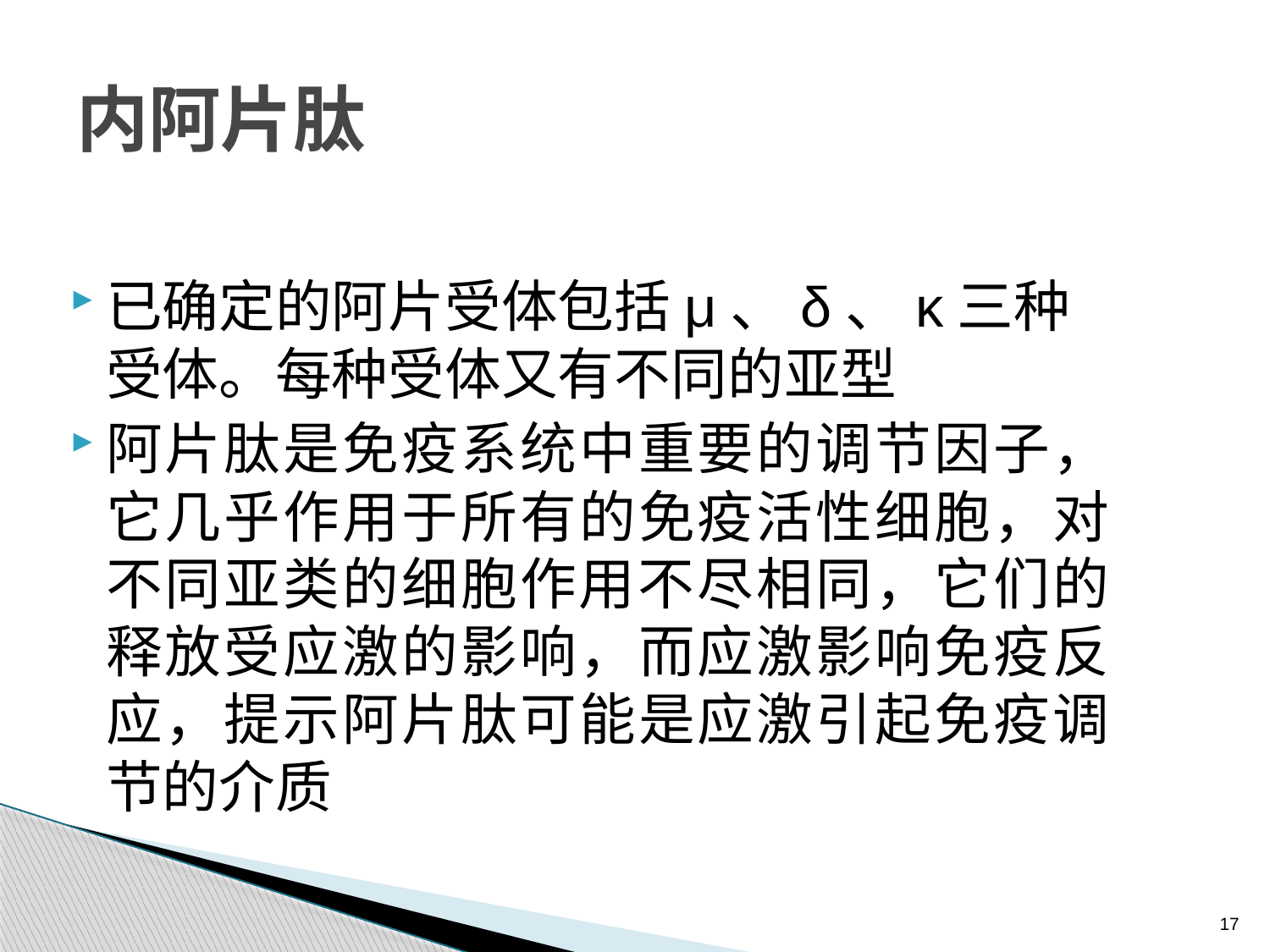

# 内阿片肽
已确定的阿片受体包括μ、δ、κ三种受体。每种受体又有不同的亚型
阿片肽是免疫系统中重要的调节因子，它几乎作用于所有的免疫活性细胞，对不同亚类的细胞作用不尽相同，它们的释放受应激的影响，而应激影响免疫反应，提示阿片肽可能是应激引起免疫调节的介质

17